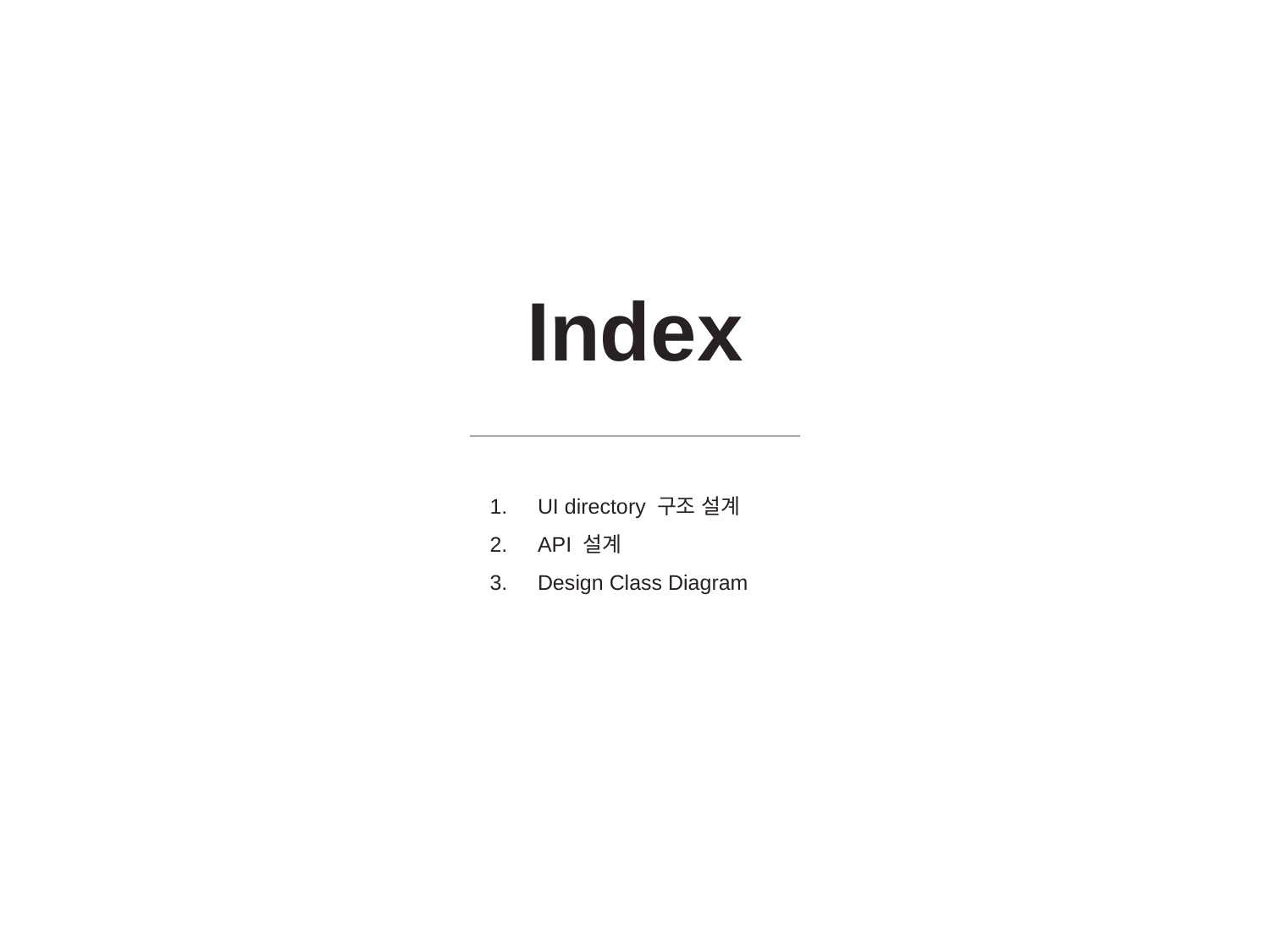

Index
UI directory 구조 설계
API 설계
Design Class Diagram